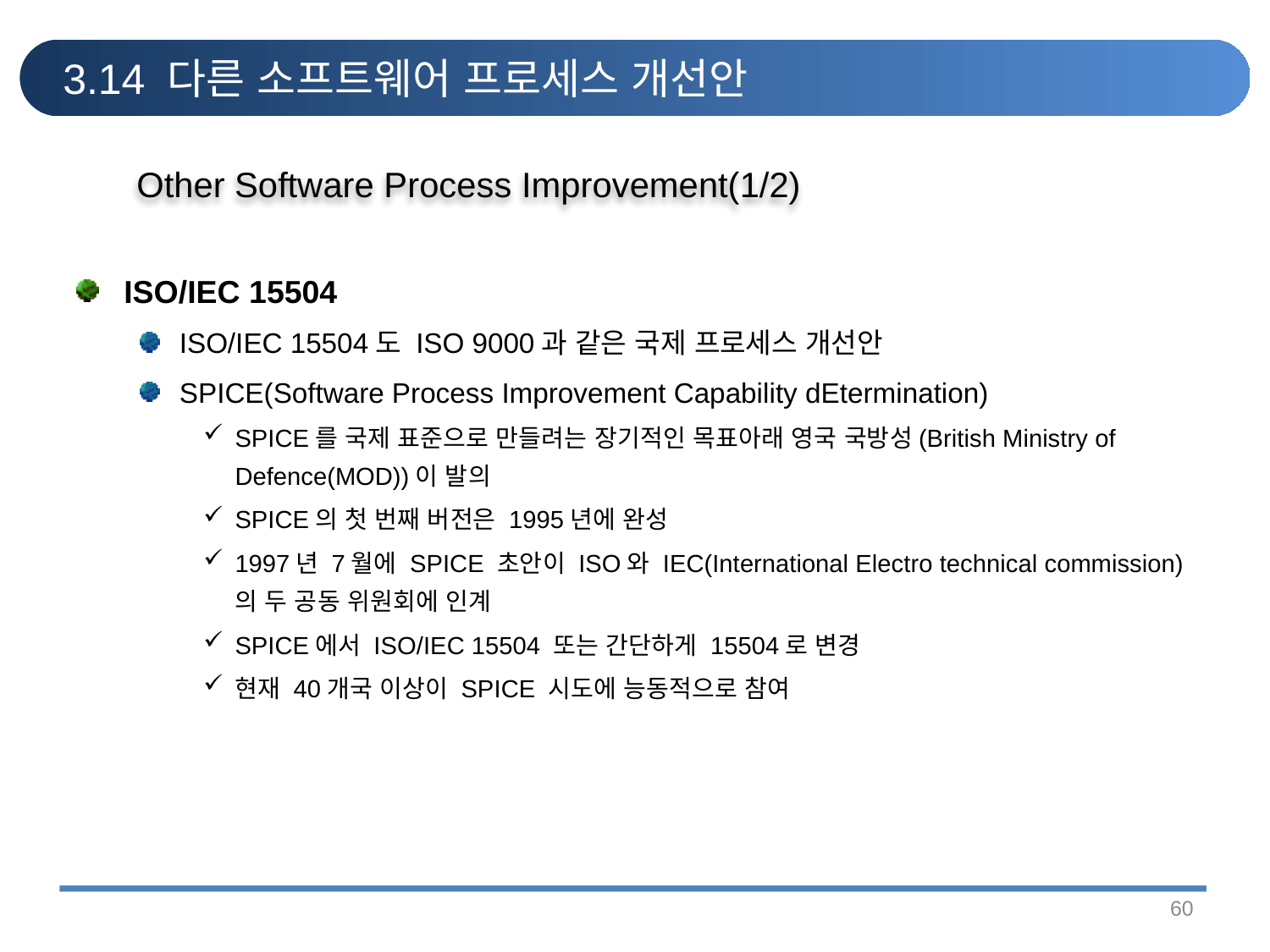

# 3.14 다른 소프트웨어 프로세스 개선안
Other Software Process Improvement(1/2)
ISO/IEC 15504
ISO/IEC 15504도 ISO 9000과 같은 국제 프로세스 개선안
SPICE(Software Process Improvement Capability dEtermination)
SPICE를 국제 표준으로 만들려는 장기적인 목표아래 영국 국방성(British Ministry of Defence(MOD))이 발의
SPICE의 첫 번째 버전은 1995년에 완성
1997년 7월에 SPICE 초안이 ISO와 IEC(International Electro technical commission)의 두 공동 위원회에 인계
SPICE에서 ISO/IEC 15504 또는 간단하게 15504로 변경
현재 40개국 이상이 SPICE 시도에 능동적으로 참여

60